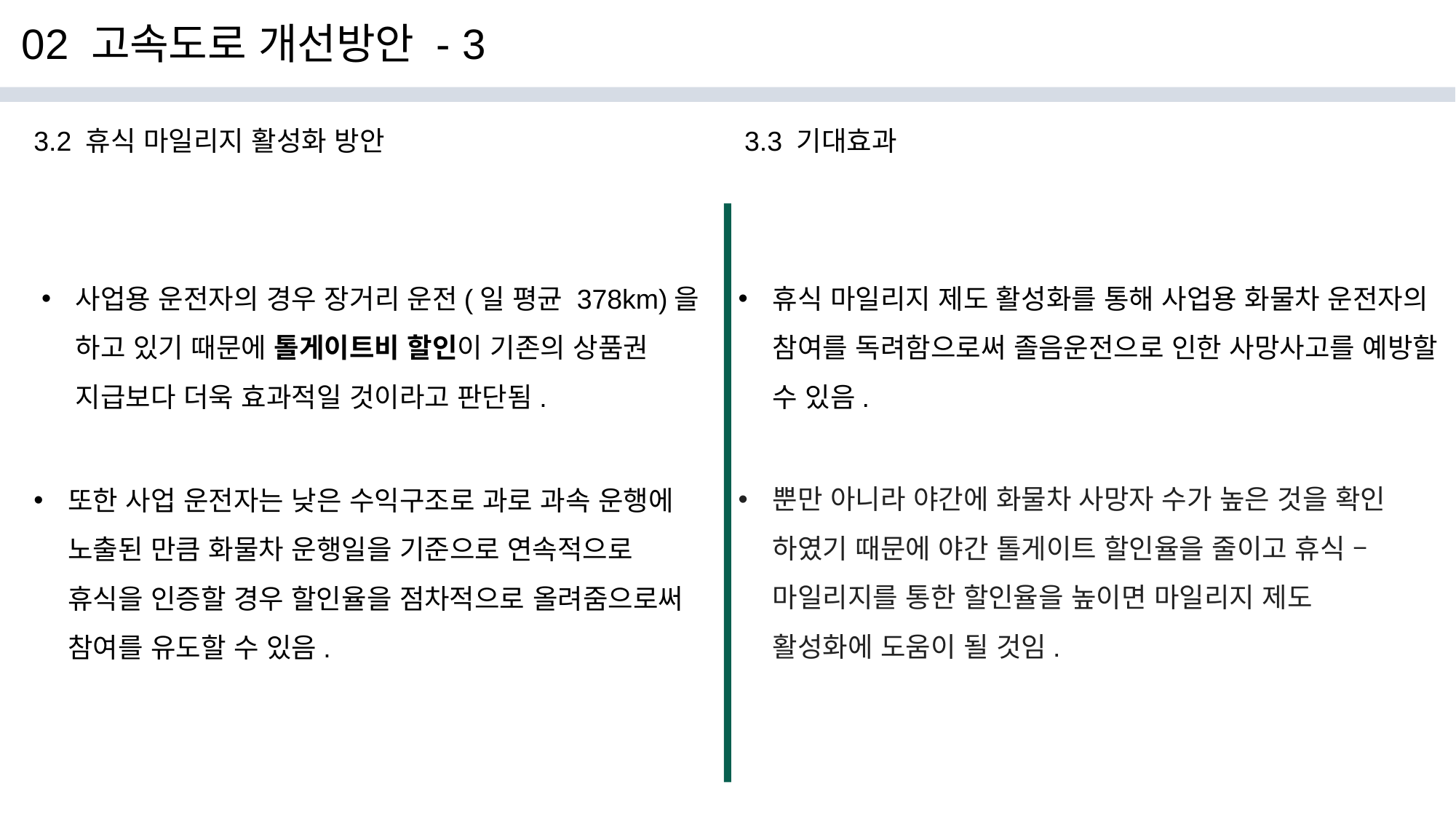

02 고속도로 개선방안 - 3

3.2 휴식 마일리지 활성화 방안
3.3 기대효과

사업용 운전자의 경우 장거리 운전(일 평균 378km)을 하고 있기 때문에 톨게이트비 할인이 기존의 상품권 지급보다 더욱 효과적일 것이라고 판단됨.
휴식 마일리지 제도 활성화를 통해 사업용 화물차 운전자의 참여를 독려함으로써 졸음운전으로 인한 사망사고를 예방할 수 있음.
뿐만 아니라 야간에 화물차 사망자 수가 높은 것을 확인 하였기 때문에 야간 톨게이트 할인율을 줄이고 휴식 – 마일리지를 통한 할인율을 높이면 마일리지 제도 활성화에 도움이 될 것임.
또한 사업 운전자는 낮은 수익구조로 과로 과속 운행에 노출된 만큼 화물차 운행일을 기준으로 연속적으로 휴식을 인증할 경우 할인율을 점차적으로 올려줌으로써 참여를 유도할 수 있음.